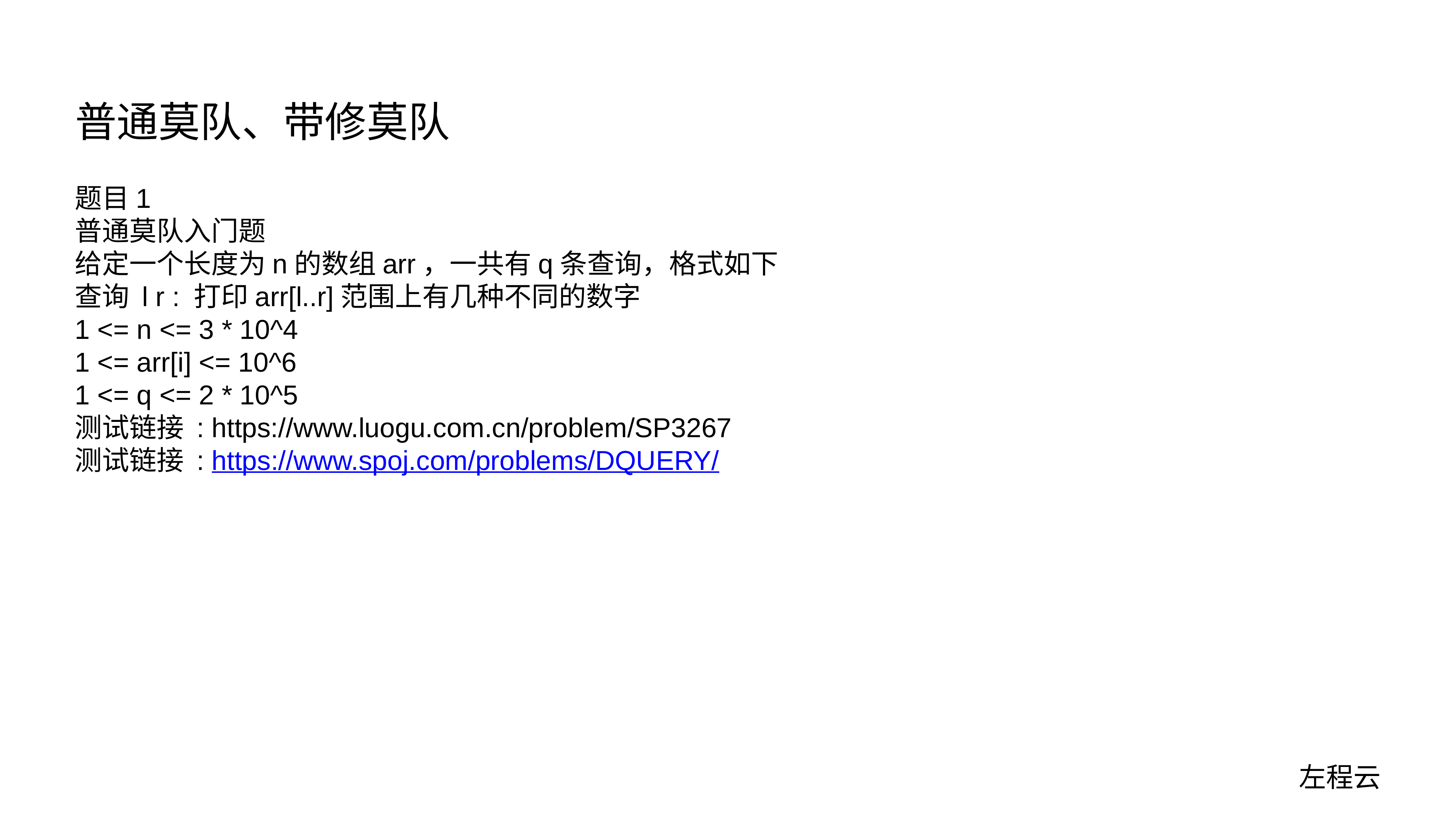

# 普通莫队、带修莫队
题目1
普通莫队入门题
给定一个长度为n的数组arr，一共有q条查询，格式如下
查询 l r : 打印arr[l..r]范围上有几种不同的数字
1 <= n <= 3 * 10^4
1 <= arr[i] <= 10^6
1 <= q <= 2 * 10^5
测试链接 : https://www.luogu.com.cn/problem/SP3267
测试链接 : https://www.spoj.com/problems/DQUERY/
左程云